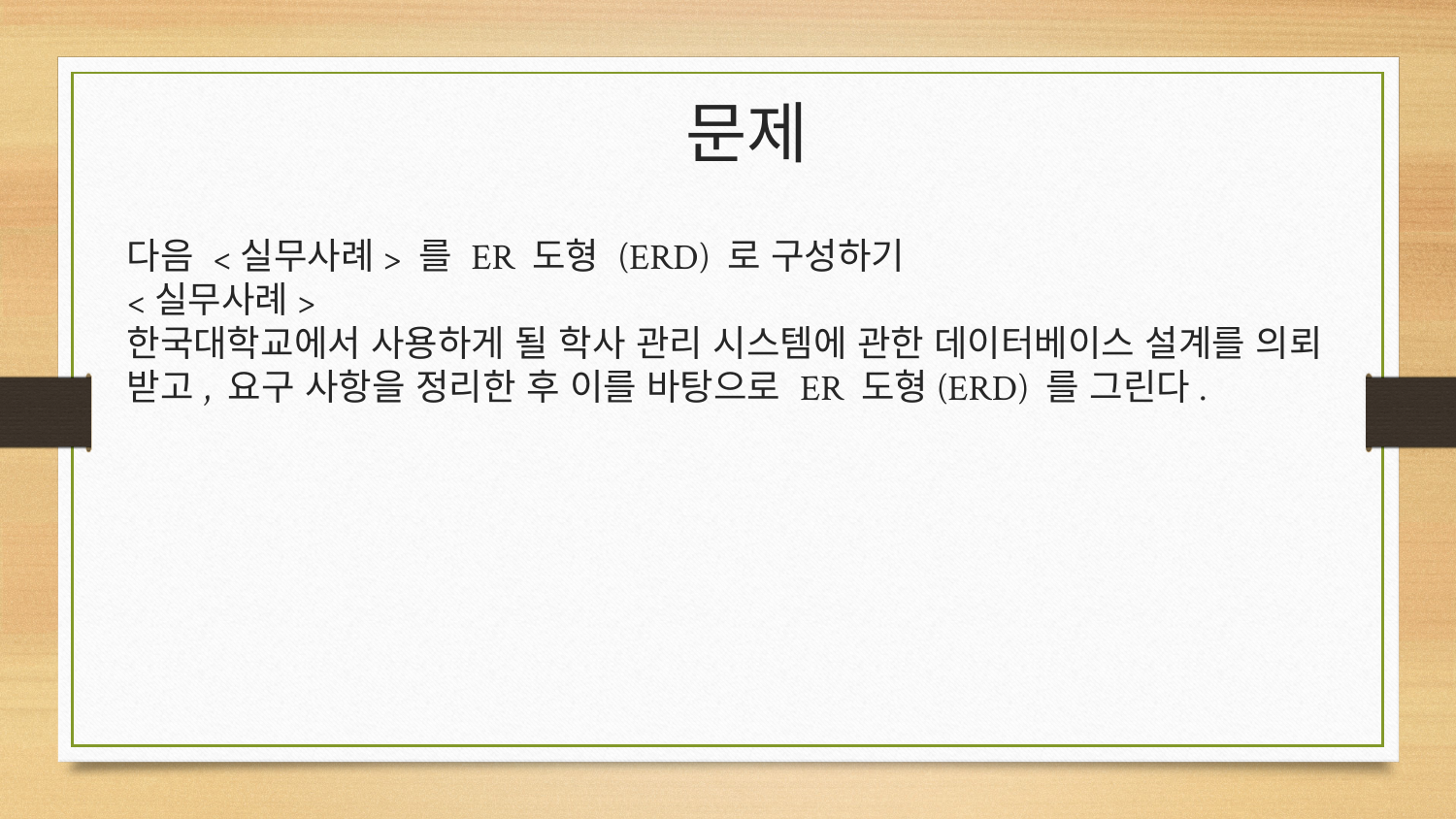

# 문제
다음 <실무사례> 를 ER 도형 (ERD) 로 구성하기
<실무사례>
한국대학교에서 사용하게 될 학사 관리 시스템에 관한 데이터베이스 설계를 의뢰 받고, 요구 사항을 정리한 후 이를 바탕으로 ER 도형(ERD) 를 그린다.